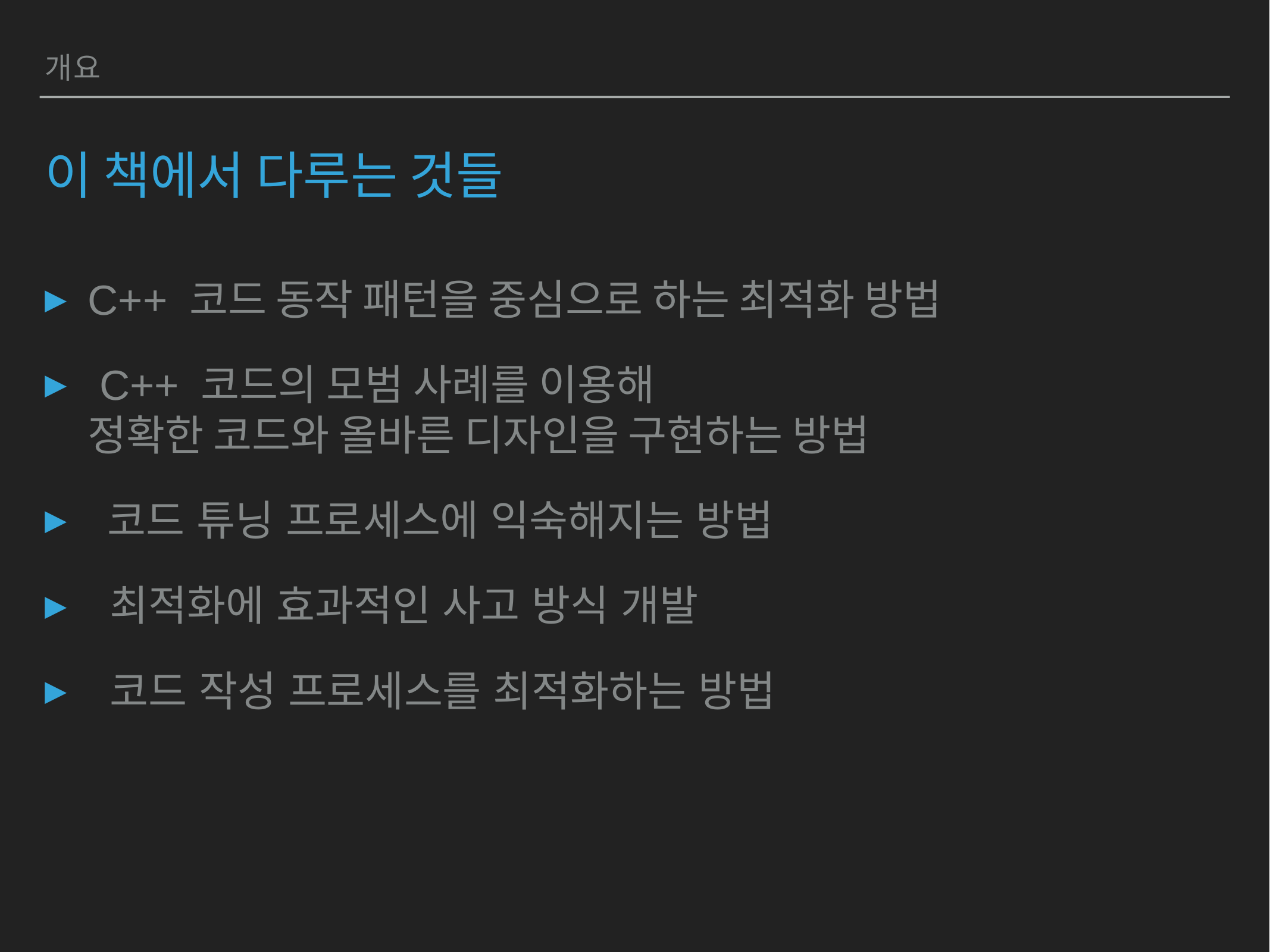

개요
# 이 책에서 다루는 것들
C++ 코드 동작 패턴을 중심으로 하는 최적화 방법
 C++ 코드의 모범 사례를 이용해
정확한 코드와 올바른 디자인을 구현하는 방법
 코드 튜닝 프로세스에 익숙해지는 방법
 최적화에 효과적인 사고 방식 개발
 코드 작성 프로세스를 최적화하는 방법